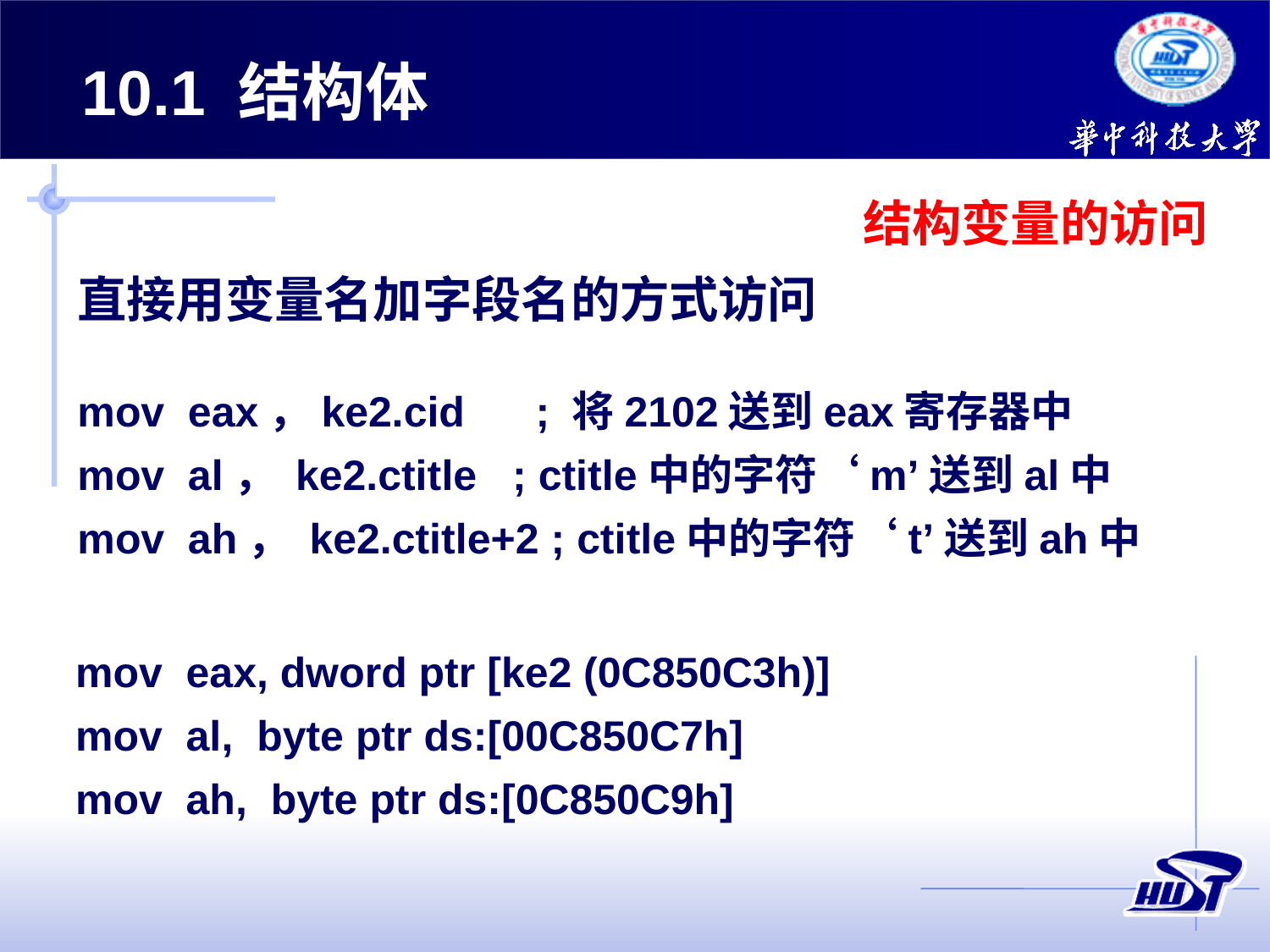

10.1 结构体
结构变量的访问
直接用变量名加字段名的方式访问
mov  eax，ke2.cid      ; 将2102送到eax寄存器中
mov  al， ke2.ctitle   ; ctitle中的字符‘m’送到al中
mov  ah， ke2.ctitle+2 ; ctitle中的字符‘t’送到ah中
mov  eax, dword ptr [ke2 (0C850C3h)]
mov  al,  byte ptr ds:[00C850C7h]
mov  ah,  byte ptr ds:[0C850C9h]